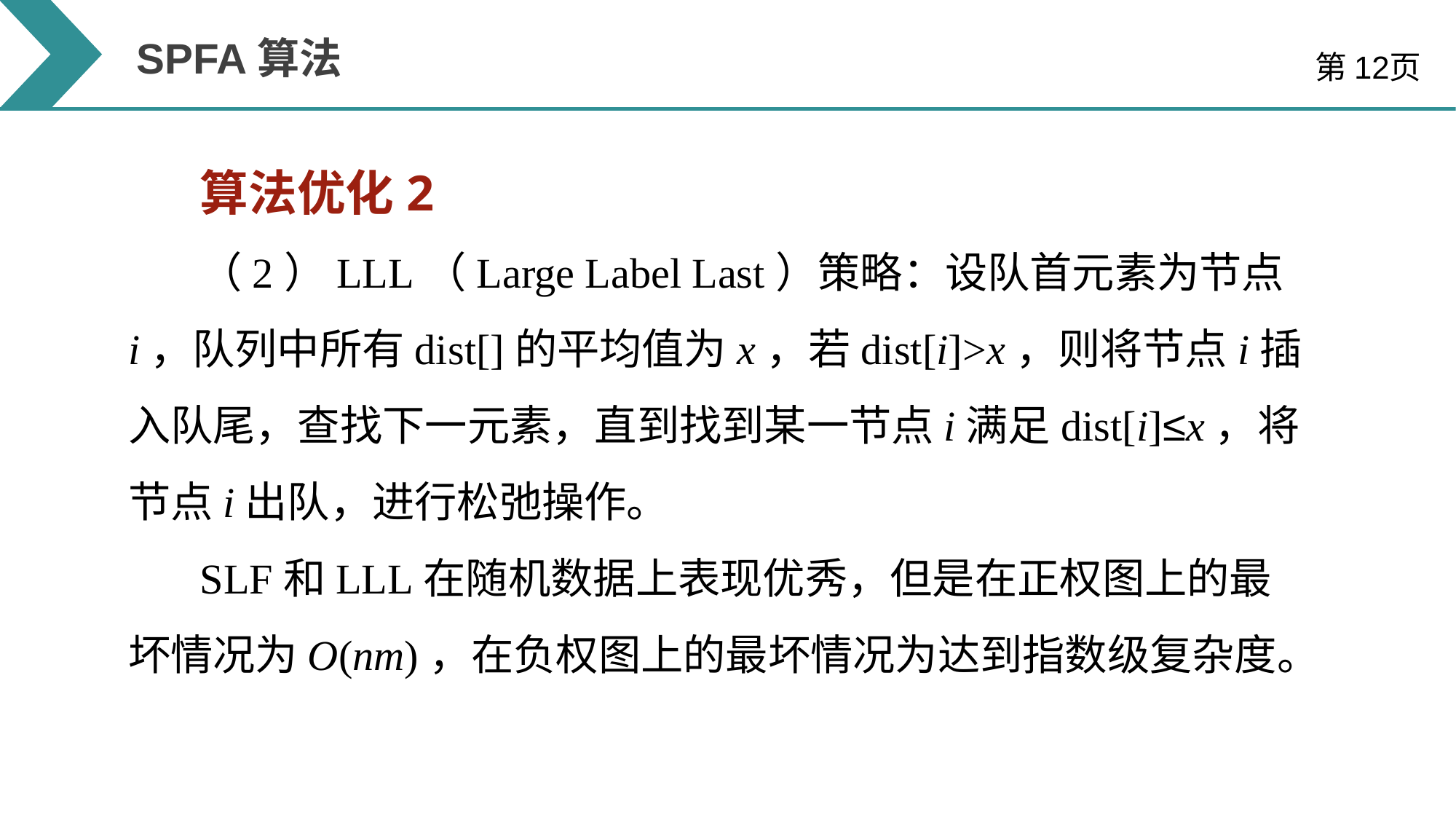

SPFA算法
第12页
算法优化2
（2）LLL（Large Label Last）策略：设队首元素为节点i，队列中所有dist[]的平均值为x，若dist[i]>x，则将节点i插入队尾，查找下一元素，直到找到某一节点i满足dist[i]≤x，将节点i出队，进行松弛操作。
SLF和LLL在随机数据上表现优秀，但是在正权图上的最坏情况为O(nm)，在负权图上的最坏情况为达到指数级复杂度。